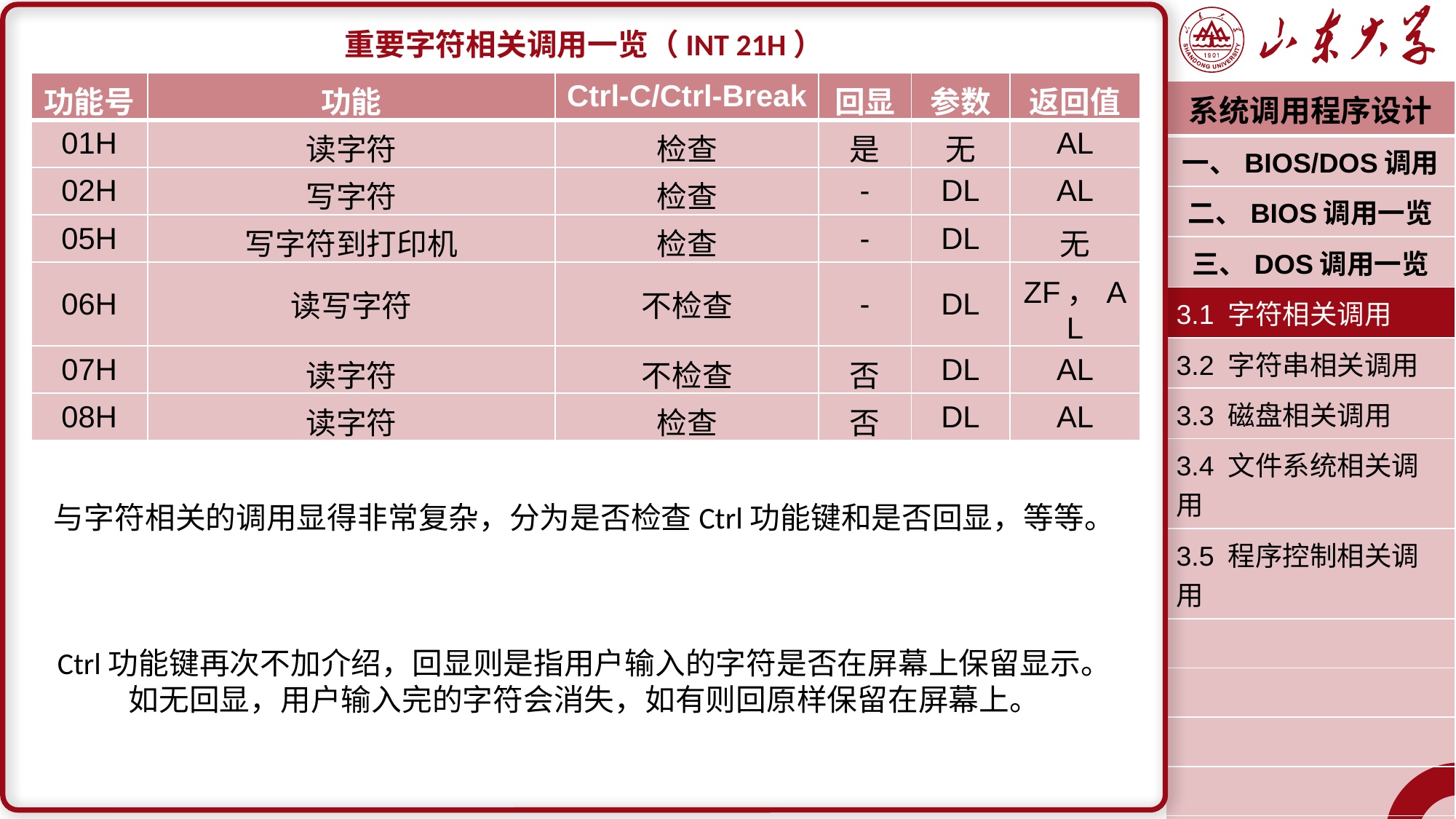

重要字符相关调用一览（INT 21H）

与字符相关的调用显得非常复杂，分为是否检查Ctrl功能键和是否回显，等等。

Ctrl功能键再次不加介绍，回显则是指用户输入的字符是否在屏幕上保留显示。
如无回显，用户输入完的字符会消失，如有则回原样保留在屏幕上。
| 功能号 | 功能 | Ctrl-C/Ctrl-Break | 回显 | 参数 | 返回值 |
| --- | --- | --- | --- | --- | --- |
| 01H | 读字符 | 检查 | 是 | 无 | AL |
| 02H | 写字符 | 检查 | - | DL | AL |
| 05H | 写字符到打印机 | 检查 | - | DL | 无 |
| 06H | 读写字符 | 不检查 | - | DL | ZF，AL |
| 07H | 读字符 | 不检查 | 否 | DL | AL |
| 08H | 读字符 | 检查 | 否 | DL | AL |
| 系统调用程序设计 |
| --- |
| 一、BIOS/DOS调用 |
| 二、BIOS调用一览 |
| 三、DOS调用一览 |
| 3.1 字符相关调用 |
| 3.2 字符串相关调用 |
| 3.3 磁盘相关调用 |
| 3.4 文件系统相关调用 |
| 3.5 程序控制相关调用 |
|  |
|  |
|  |
|  |
|  |
| 潘润宇 2022.10 |